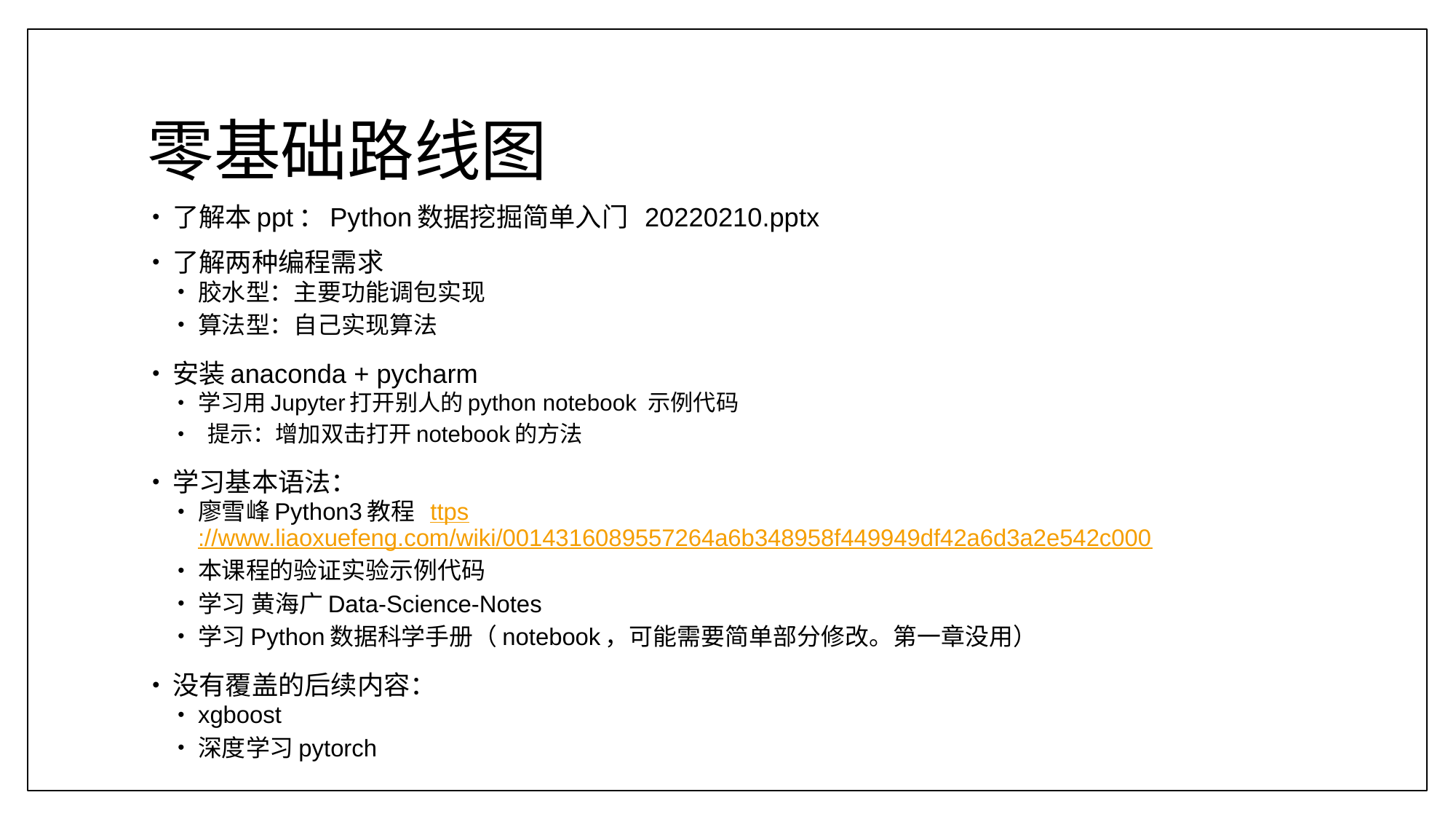

# 零基础路线图
了解本ppt：Python数据挖掘简单入门  20220210.pptx
了解两种编程需求
胶水型：主要功能调包实现
算法型：自己实现算法
安装anaconda + pycharm
学习用Jupyter打开别人的python notebook 示例代码
 提示：增加双击打开notebook的方法
学习基本语法：
廖雪峰Python3教程  ttps://www.liaoxuefeng.com/wiki/0014316089557264a6b348958f449949df42a6d3a2e542c000
本课程的验证实验示例代码
学习 黄海广Data-Science-Notes
学习Python数据科学手册（notebook，可能需要简单部分修改。第一章没用）
没有覆盖的后续内容：
xgboost
深度学习pytorch